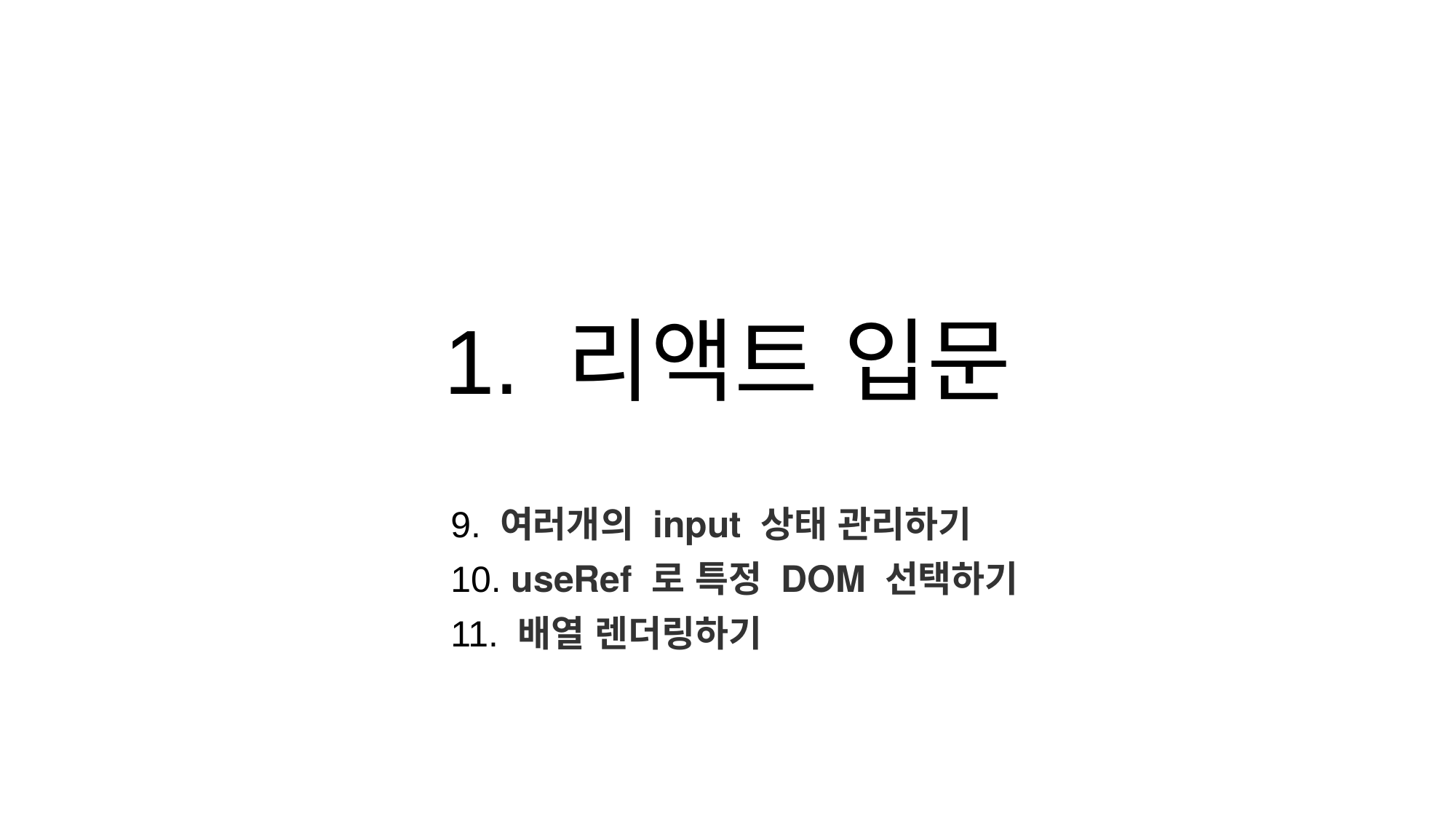

# 1. 리액트 입문
9. 여러개의 input 상태 관리하기
10. useRef 로 특정 DOM 선택하기
11. 배열 렌더링하기